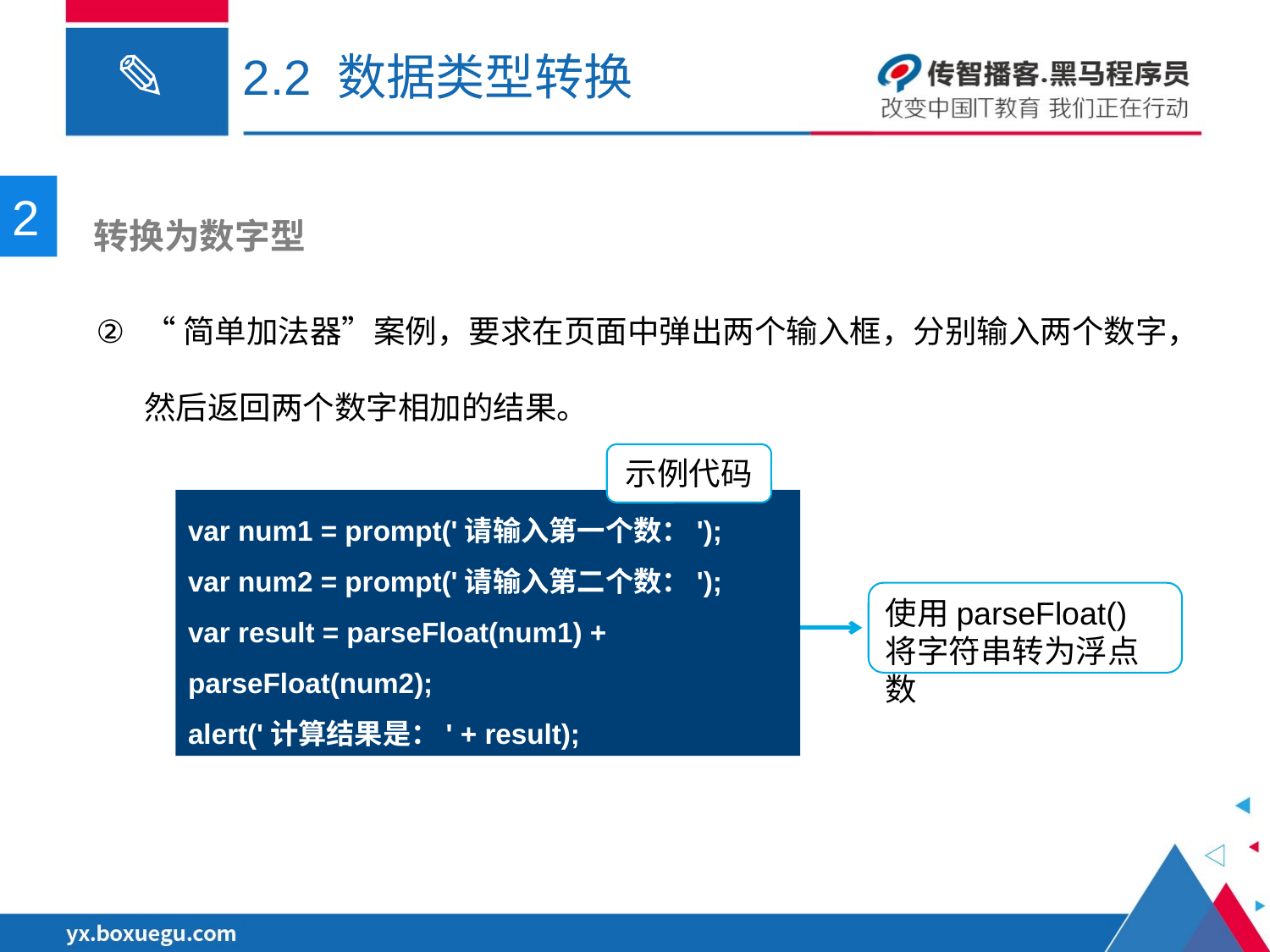

# 2.2 数据类型转换

2
  转换为数字型
“简单加法器”案例，要求在页面中弹出两个输入框，分别输入两个数字，然后返回两个数字相加的结果。
示例代码
var num1 = prompt('请输入第一个数：');
var num2 = prompt('请输入第二个数：');
var result = parseFloat(num1) + parseFloat(num2);
alert('计算结果是：' + result);
使用parseFloat()将字符串转为浮点数